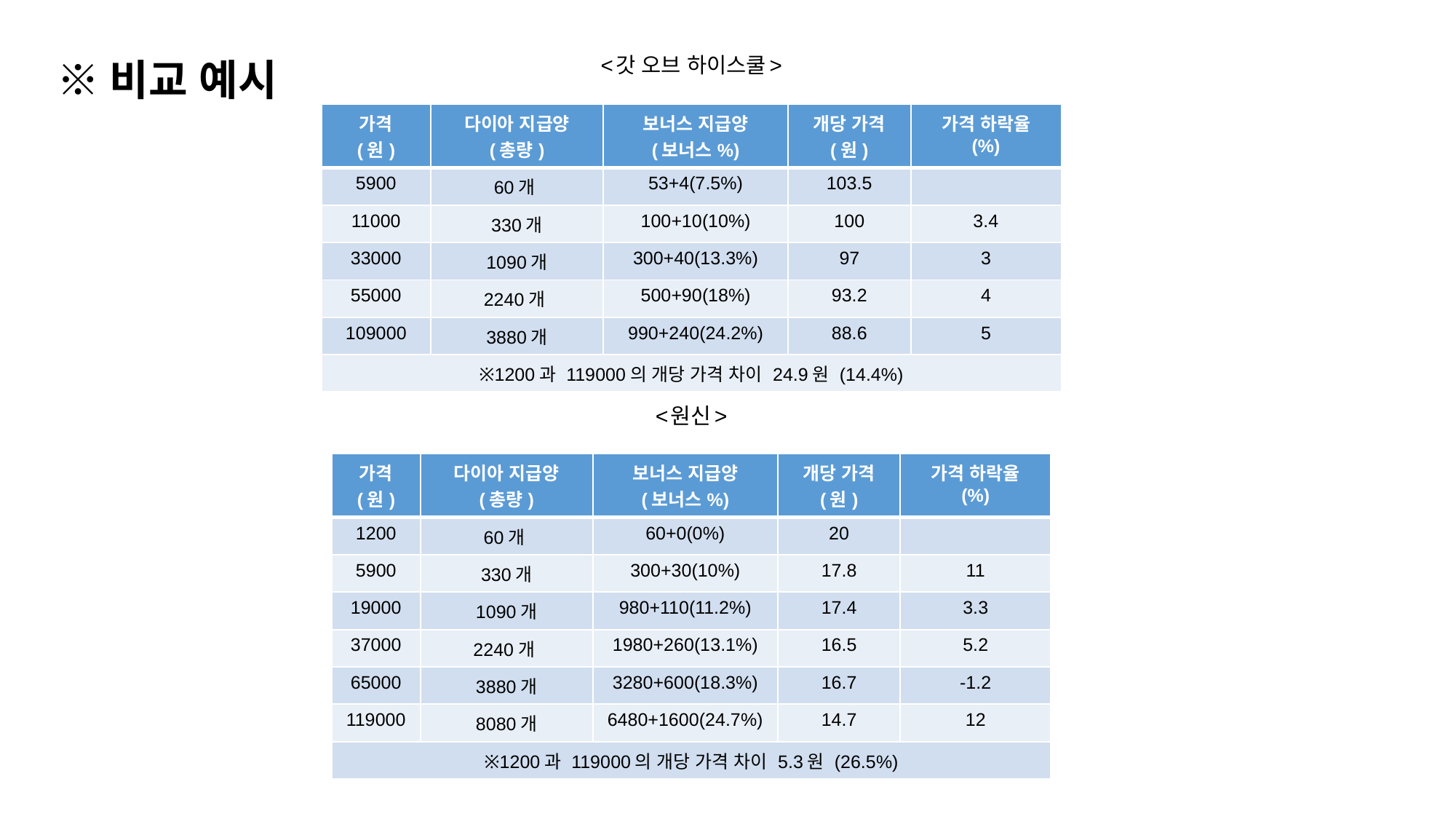

<갓 오브 하이스쿨>
※비교 예시
| 가격 (원) | 다이아 지급양 (총량) | 보너스 지급양 (보너스%) | 개당 가격 (원) | 가격 하락율 (%) |
| --- | --- | --- | --- | --- |
| 5900 | 60개 | 53+4(7.5%) | 103.5 |  |
| 11000 | 330개 | 100+10(10%) | 100 | 3.4 |
| 33000 | 1090개 | 300+40(13.3%) | 97 | 3 |
| 55000 | 2240개 | 500+90(18%) | 93.2 | 4 |
| 109000 | 3880개 | 990+240(24.2%) | 88.6 | 5 |
| ※1200과 119000의 개당 가격 차이 24.9원 (14.4%) |  |  |  |  |

<원신>
| 가격 (원) | 다이아 지급양 (총량) | 보너스 지급양 (보너스%) | 개당 가격 (원) | 가격 하락율 (%) |
| --- | --- | --- | --- | --- |
| 1200 | 60개 | 60+0(0%) | 20 |  |
| 5900 | 330개 | 300+30(10%) | 17.8 | 11 |
| 19000 | 1090개 | 980+110(11.2%) | 17.4 | 3.3 |
| 37000 | 2240개 | 1980+260(13.1%) | 16.5 | 5.2 |
| 65000 | 3880개 | 3280+600(18.3%) | 16.7 | -1.2 |
| 119000 | 8080개 | 6480+1600(24.7%) | 14.7 | 12 |
| ※1200과 119000의 개당 가격 차이 5.3원 (26.5%) |  |  |  |  |